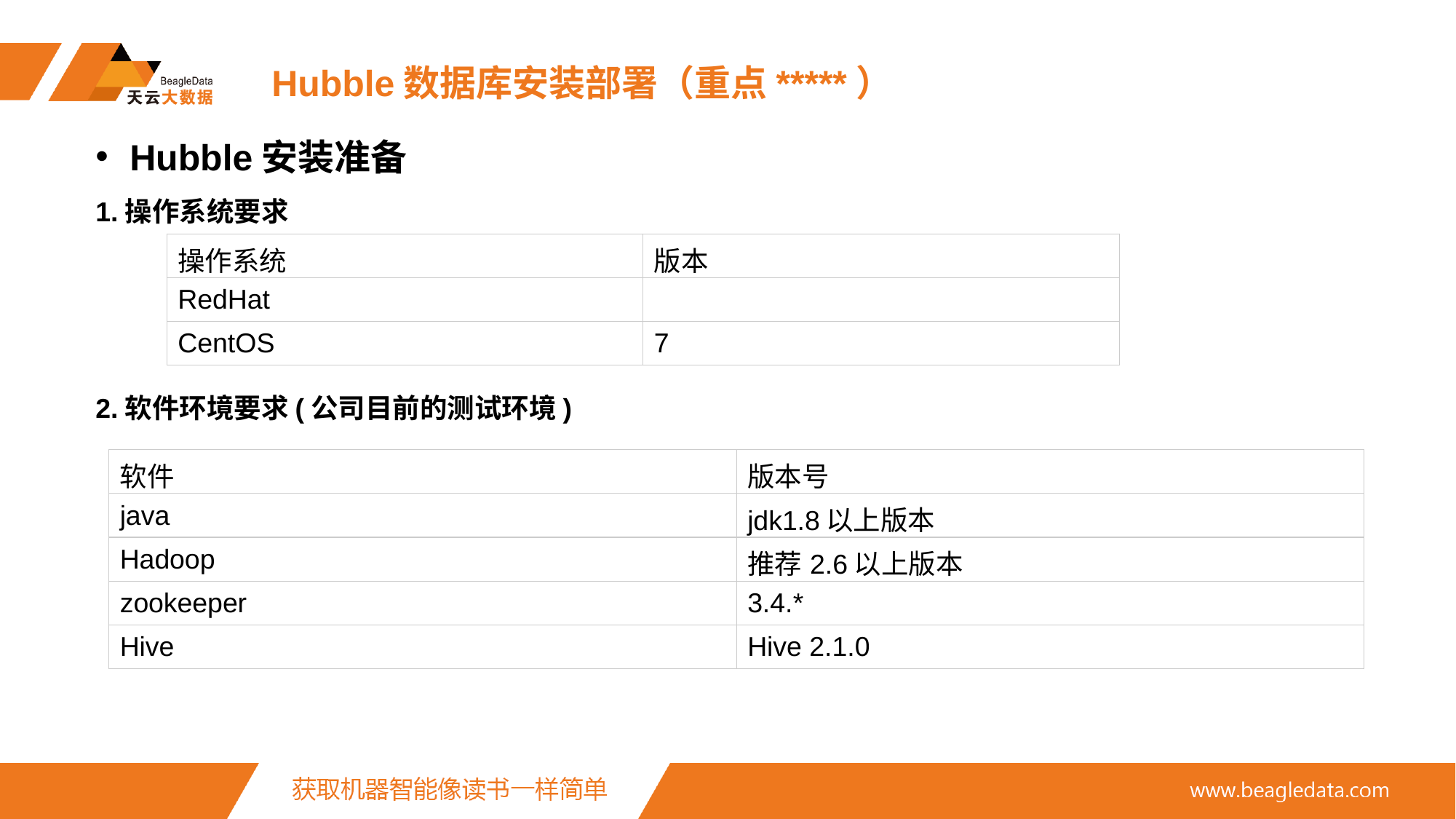

# Hubble数据库安装部署（重点*****）
Hubble安装准备
1.操作系统要求

2.软件环境要求(公司目前的测试环境)
| 操作系统 | 版本 |
| --- | --- |
| RedHat |  |
| CentOS | 7 |
| 软件 | 版本号 |
| --- | --- |
| java | jdk1.8以上版本 |
| Hadoop | 推荐2.6以上版本 |
| zookeeper | 3.4.\* |
| Hive | Hive 2.1.0 |